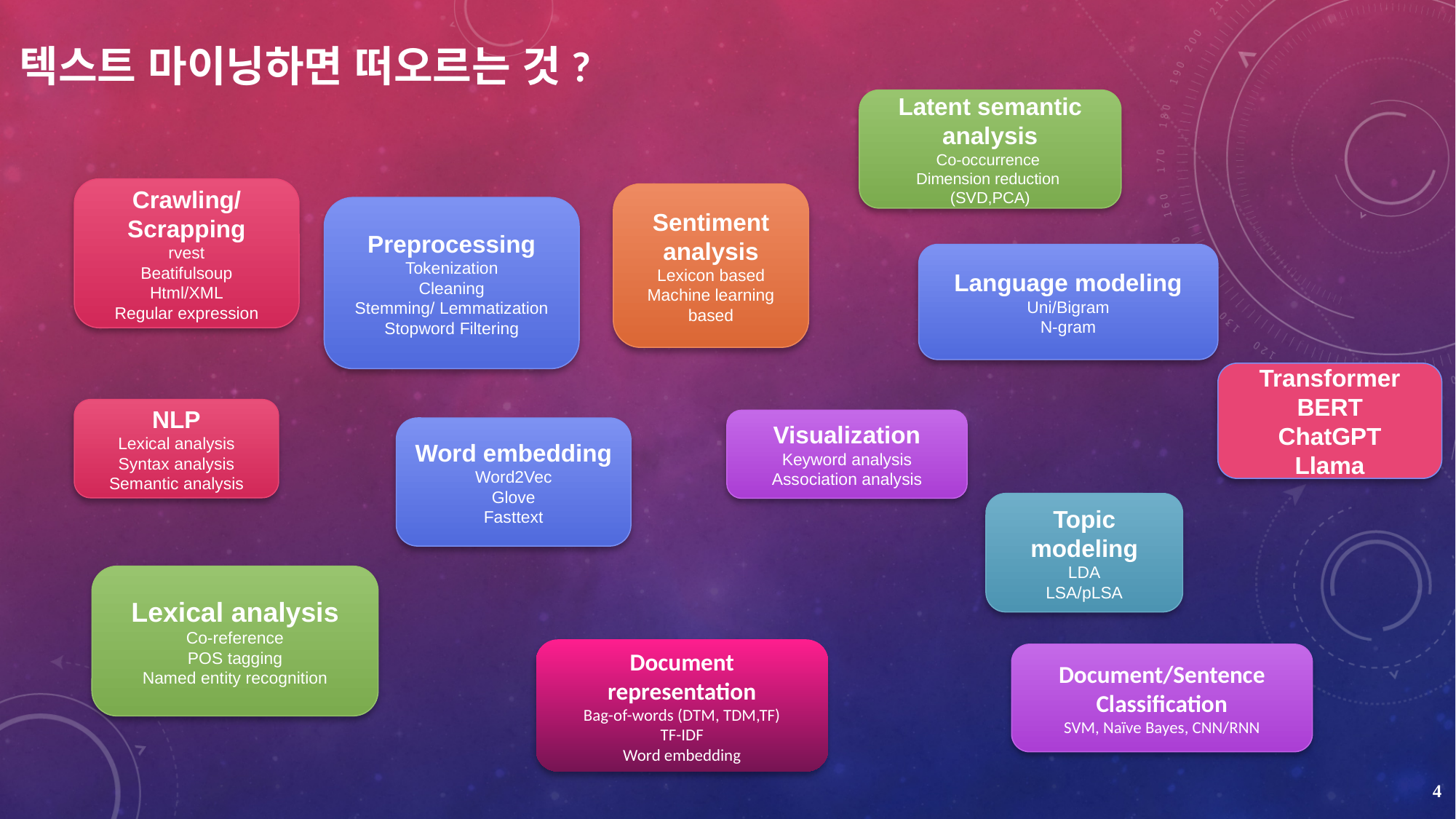

# 텍스트 마이닝하면 떠오르는 것?
Latent semantic analysis
Co-occurrence
Dimension reduction
(SVD,PCA)
Crawling/
Scrapping
rvest
Beatifulsoup
Html/XML
Regular expression
Sentiment analysis
Lexicon based
Machine learning based
Preprocessing
Tokenization
Cleaning
Stemming/ Lemmatization
Stopword Filtering
Language modeling
Uni/Bigram
N-gram
Transformer
BERT
ChatGPT
Llama
NLP
Lexical analysis
Syntax analysis
Semantic analysis
Visualization
Keyword analysis
Association analysis
Word embedding
Word2Vec
Glove
Fasttext
Topic modeling
LDA
LSA/pLSA
Lexical analysis
Co-reference
POS tagging
Named entity recognition
Document representation
Bag-of-words (DTM, TDM,TF)
TF-IDF
Word embedding
Document/Sentence
Classification
SVM, Naïve Bayes, CNN/RNN
4